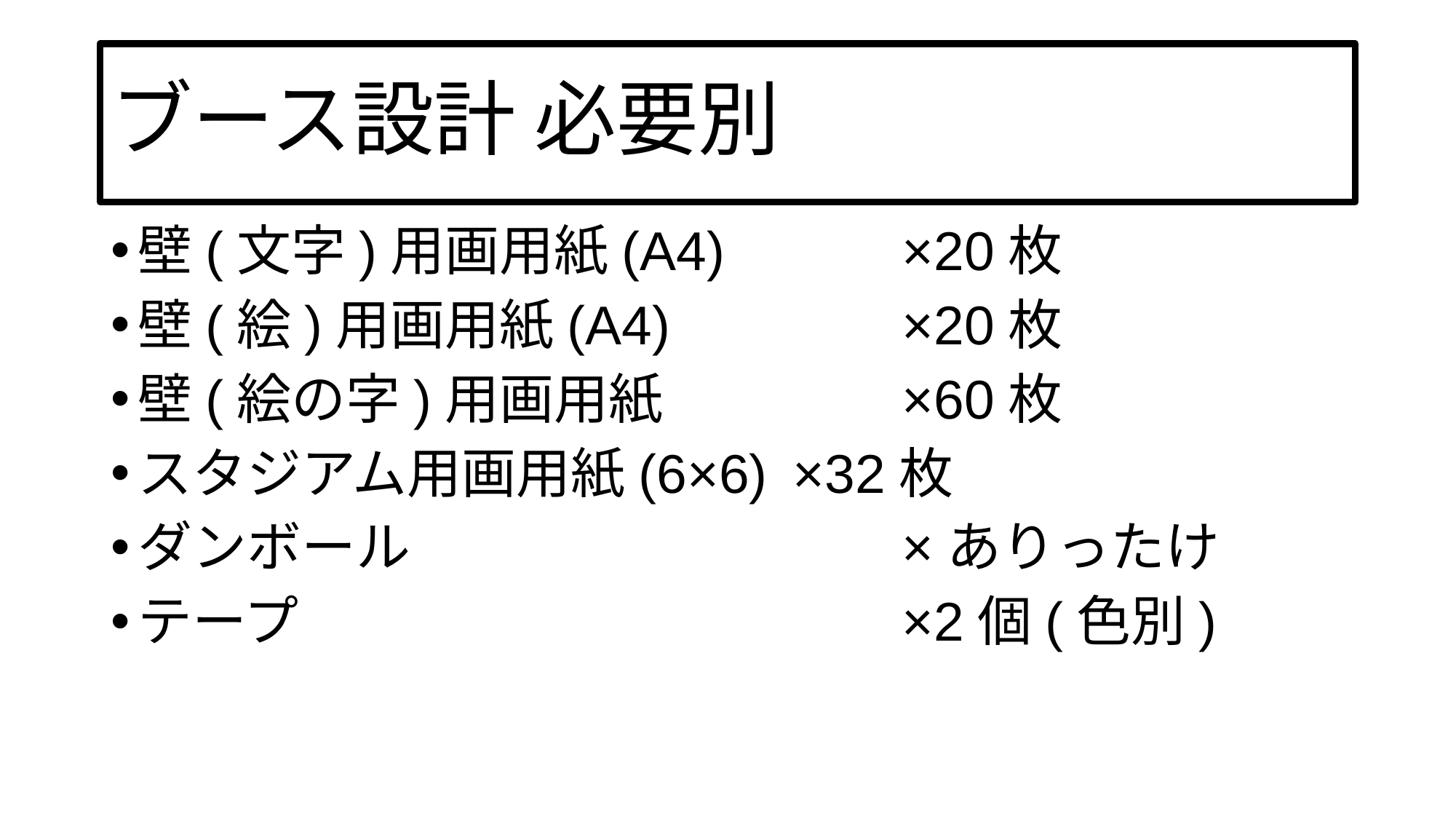

# ブース設計 必要別
壁(文字)用画用紙(A4)		×20枚
壁(絵)用画用紙(A4)			×20枚
壁(絵の字)用画用紙			×60枚
スタジアム用画用紙(6×6)	×32枚
ダンボール					×ありったけ
テープ						×2個(色別)